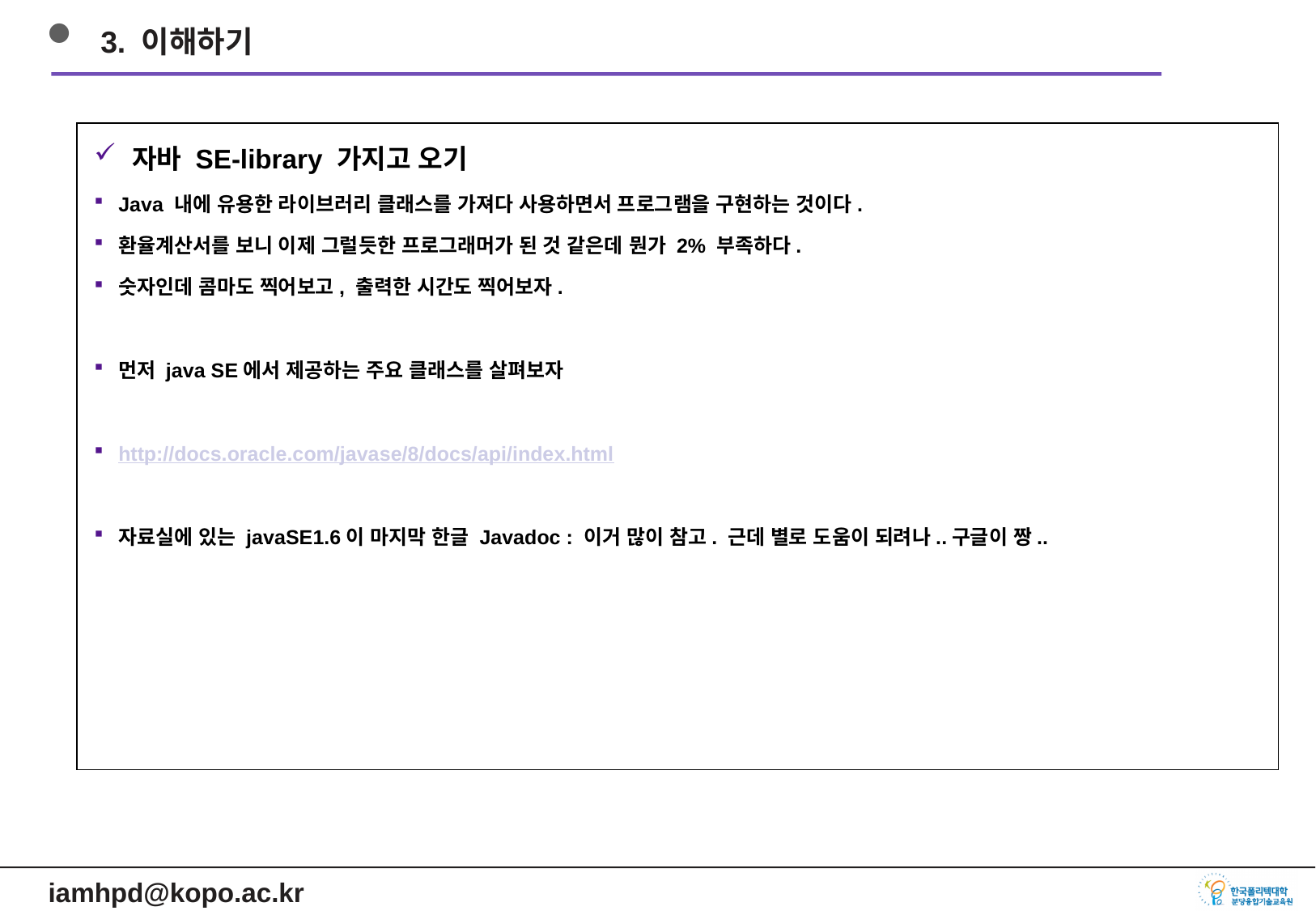

3. 이해하기
자바 SE-library 가지고 오기
Java 내에 유용한 라이브러리 클래스를 가져다 사용하면서 프로그램을 구현하는 것이다.
환율계산서를 보니 이제 그럴듯한 프로그래머가 된 것 같은데 뭔가 2% 부족하다.
숫자인데 콤마도 찍어보고, 출력한 시간도 찍어보자.

먼저 java SE에서 제공하는 주요 클래스를 살펴보자

http://docs.oracle.com/javase/8/docs/api/index.html

자료실에 있는 javaSE1.6이 마지막 한글 Javadoc : 이거 많이 참고. 근데 별로 도움이 되려나..구글이 짱..